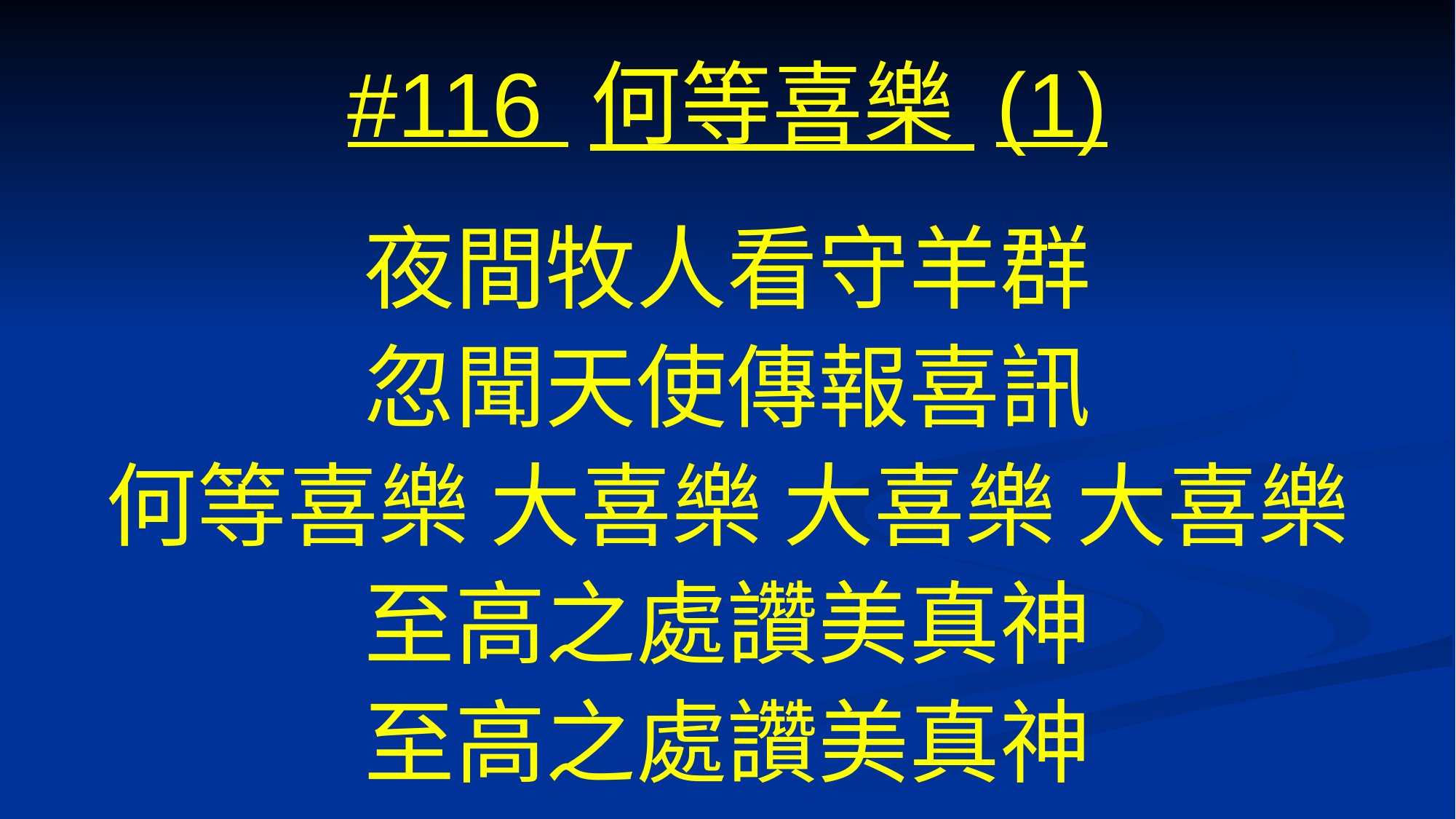

# #116 何等喜樂 (1)
夜間牧人看守羊群
忽聞天使傳報喜訊
何等喜樂 大喜樂 大喜樂 大喜樂
至高之處讚美真神
至高之處讚美真神